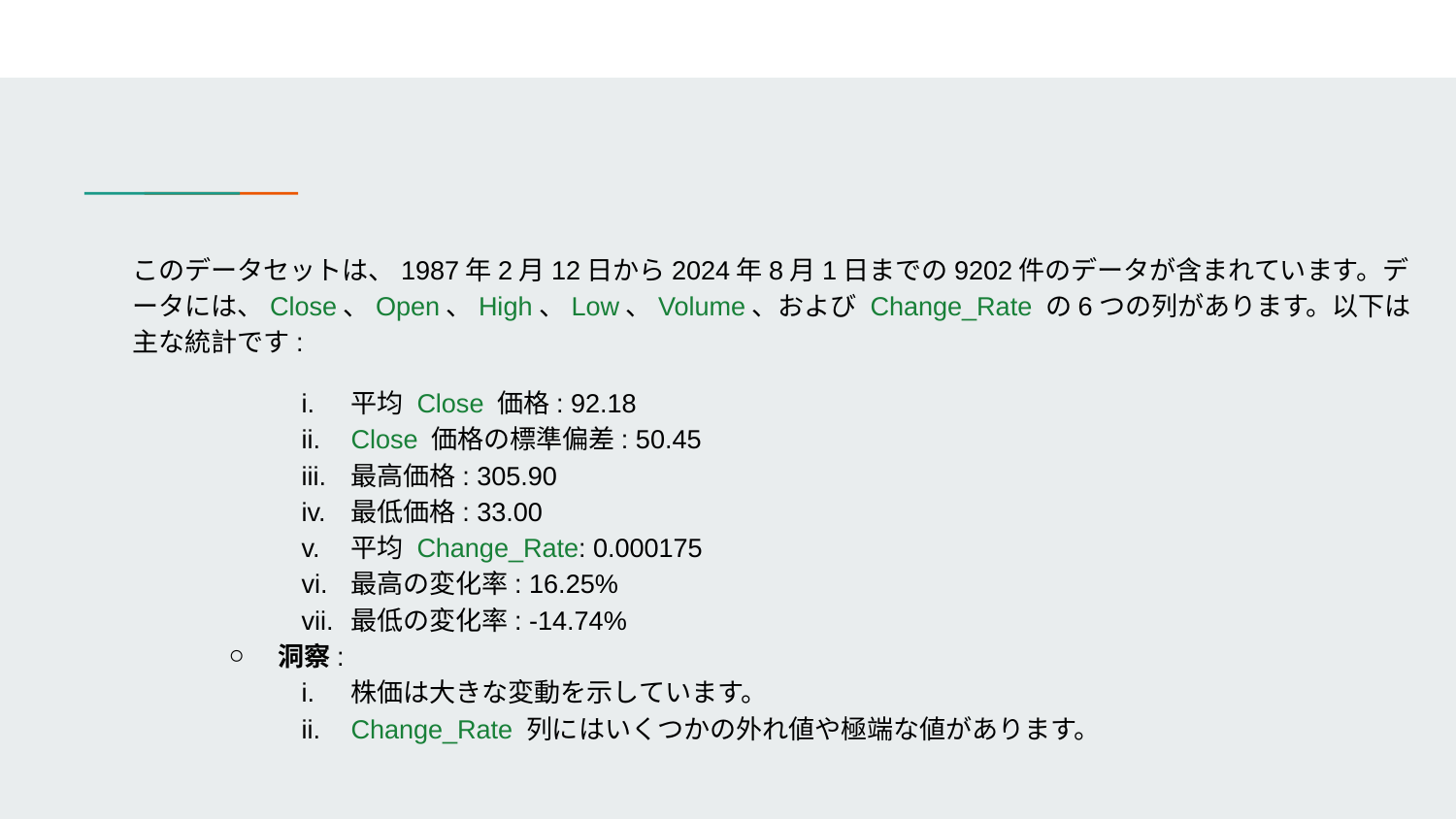

このデータセットは、1987年2月12日から2024年8月1日までの9202件のデータが含まれています。データには、Close、Open、High、Low、Volume、および Change_Rate の6つの列があります。以下は主な統計です:
平均 Close 価格: 92.18
Close 価格の標準偏差: 50.45
最高価格: 305.90
最低価格: 33.00
平均 Change_Rate: 0.000175
最高の変化率: 16.25%
最低の変化率: -14.74%
洞察:
株価は大きな変動を示しています。
Change_Rate 列にはいくつかの外れ値や極端な値があります。